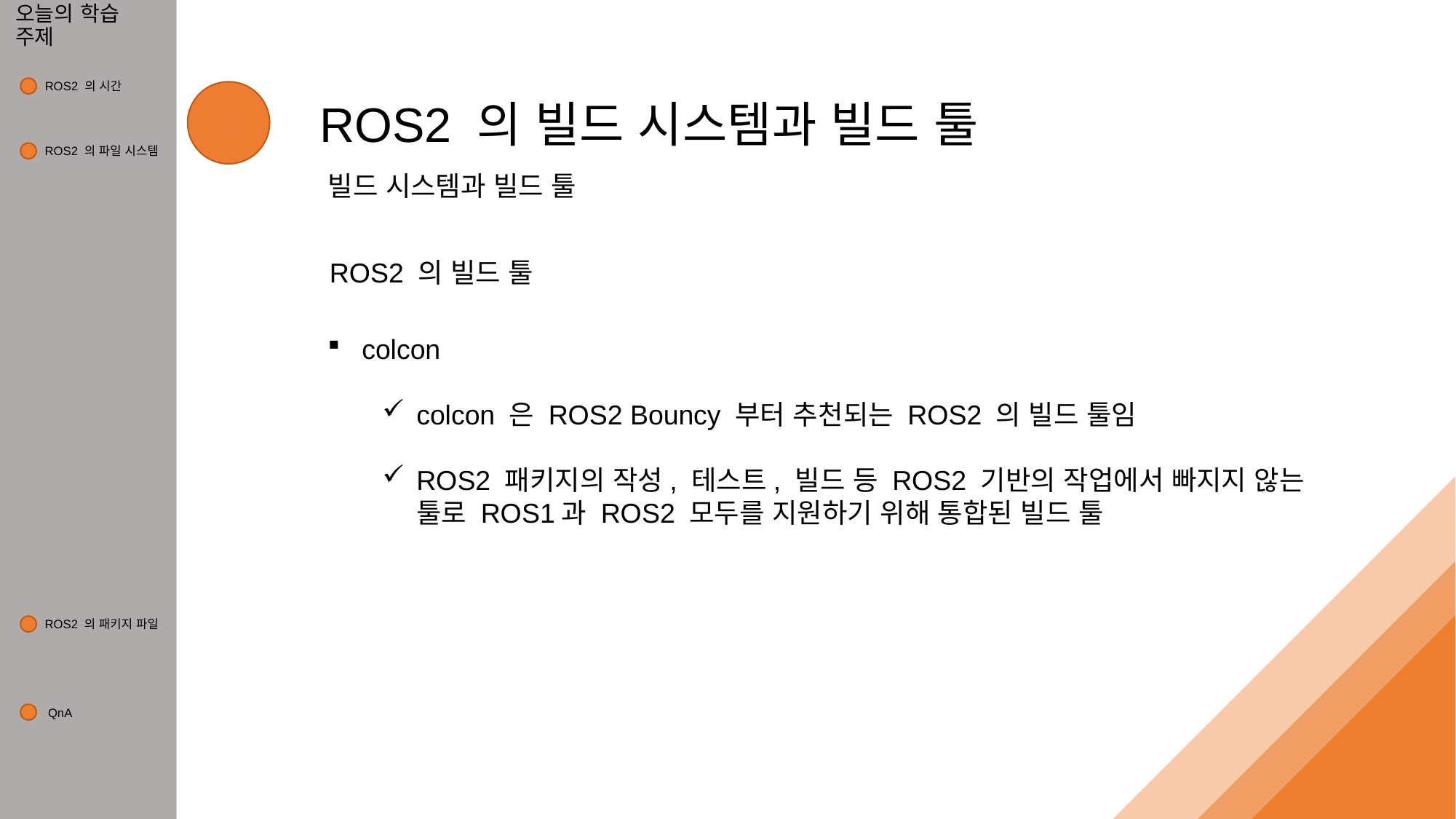

# 오늘의 학습 주제
ROS2 의 시간
1
3
ROS2 의 빌드 시스템과 빌드 툴
ROS2 의 파일 시스템
2
빌드 시스템과 빌드 툴
ROS2 의 빌드 툴
colcon

colcon 은 ROS2 Bouncy 부터 추천되는 ROS2 의 빌드 툴임

ROS2 패키지의 작성, 테스트, 빌드 등 ROS2 기반의 작업에서 빠지지 않는 툴로 ROS1과 ROS2 모두를 지원하기 위해 통합된 빌드 툴
ROS2 의 패키지 파일
4
QnA
5